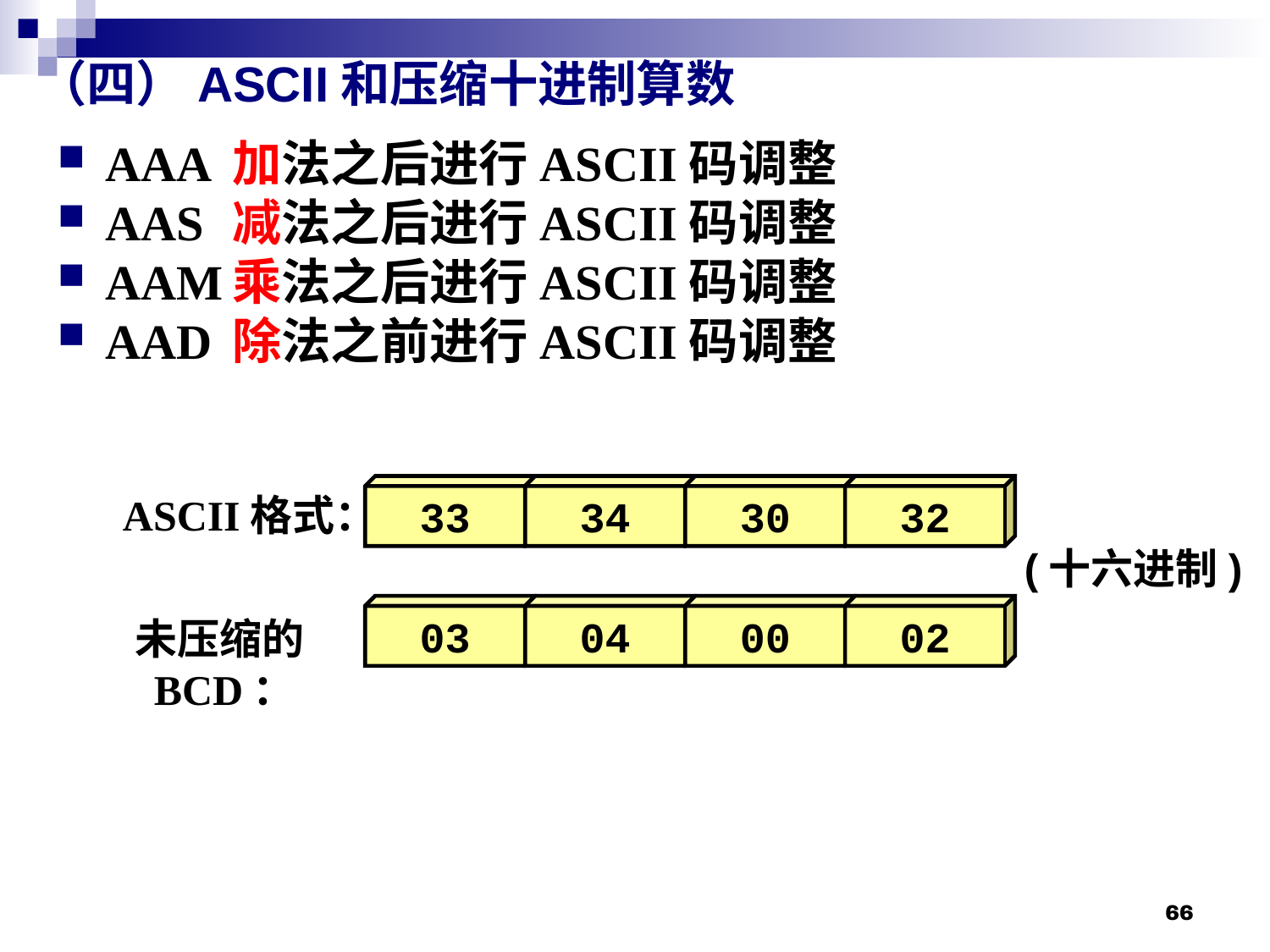

# （四）ASCII和压缩十进制算数
AAA	加法之后进行ASCII码调整
AAS	减法之后进行ASCII码调整
AAM	乘法之后进行ASCII码调整
AAD	除法之前进行ASCII码调整
33
34
30
32
ASCII格式：
(十六进制)
03
04
00
02
未压缩的BCD：
66